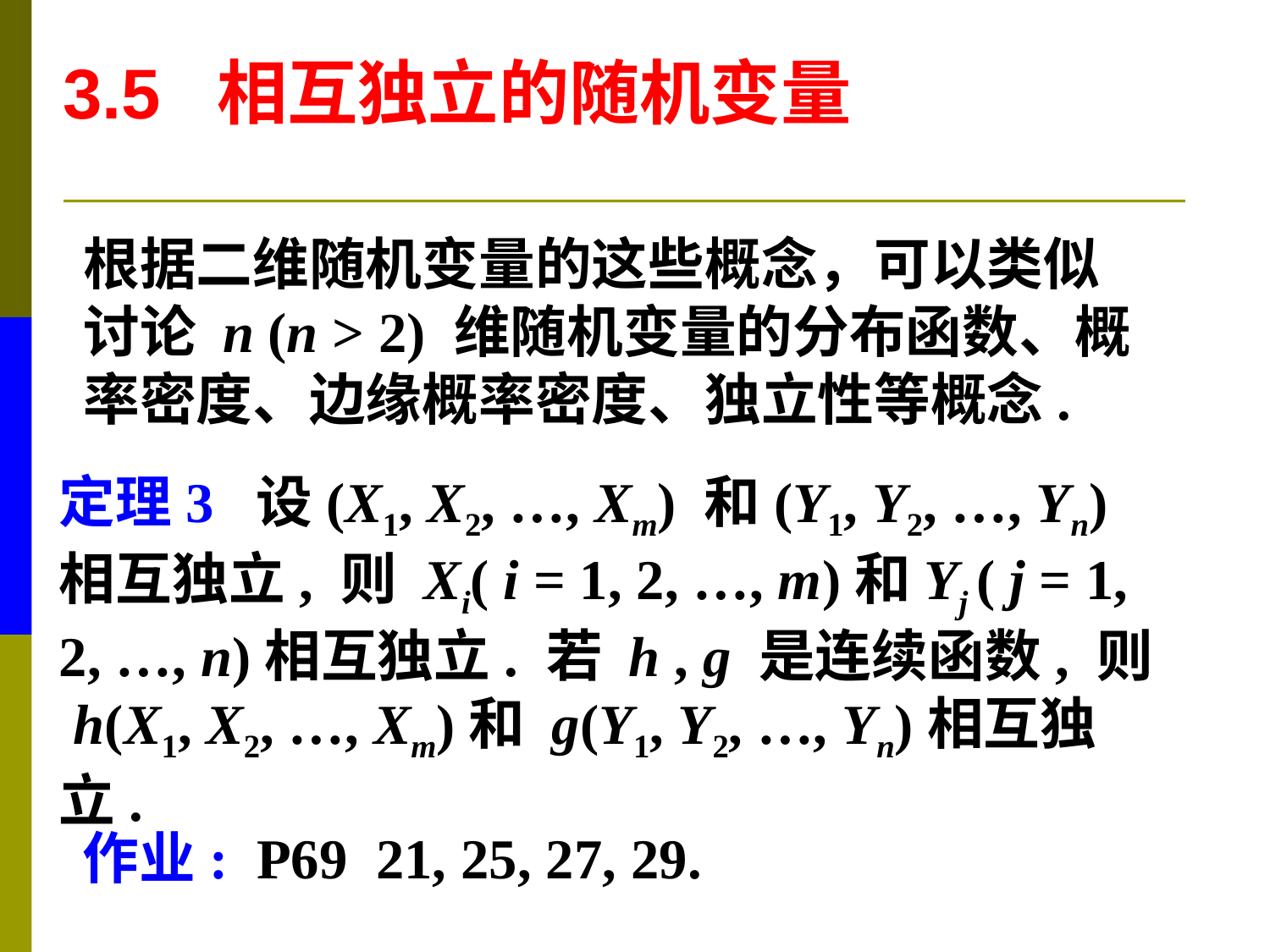

3.5  相互独立的随机变量
根据二维随机变量的这些概念，可以类似
讨论 n (n > 2) 维随机变量的分布函数、概
率密度、边缘概率密度、独立性等概念.
定理3  设(X1, X2, …, Xm) 和(Y1, Y2, …, Yn)
相互独立, 则 Xi( i = 1, 2, …, m)和Yj ( j = 1,
2, …, n)相互独立. 若 h , g 是连续函数, 则
 h(X1, X2, …, Xm)和 g(Y1, Y2, …, Yn)相互独
立.
作业:  P69  21, 25, 27, 29.